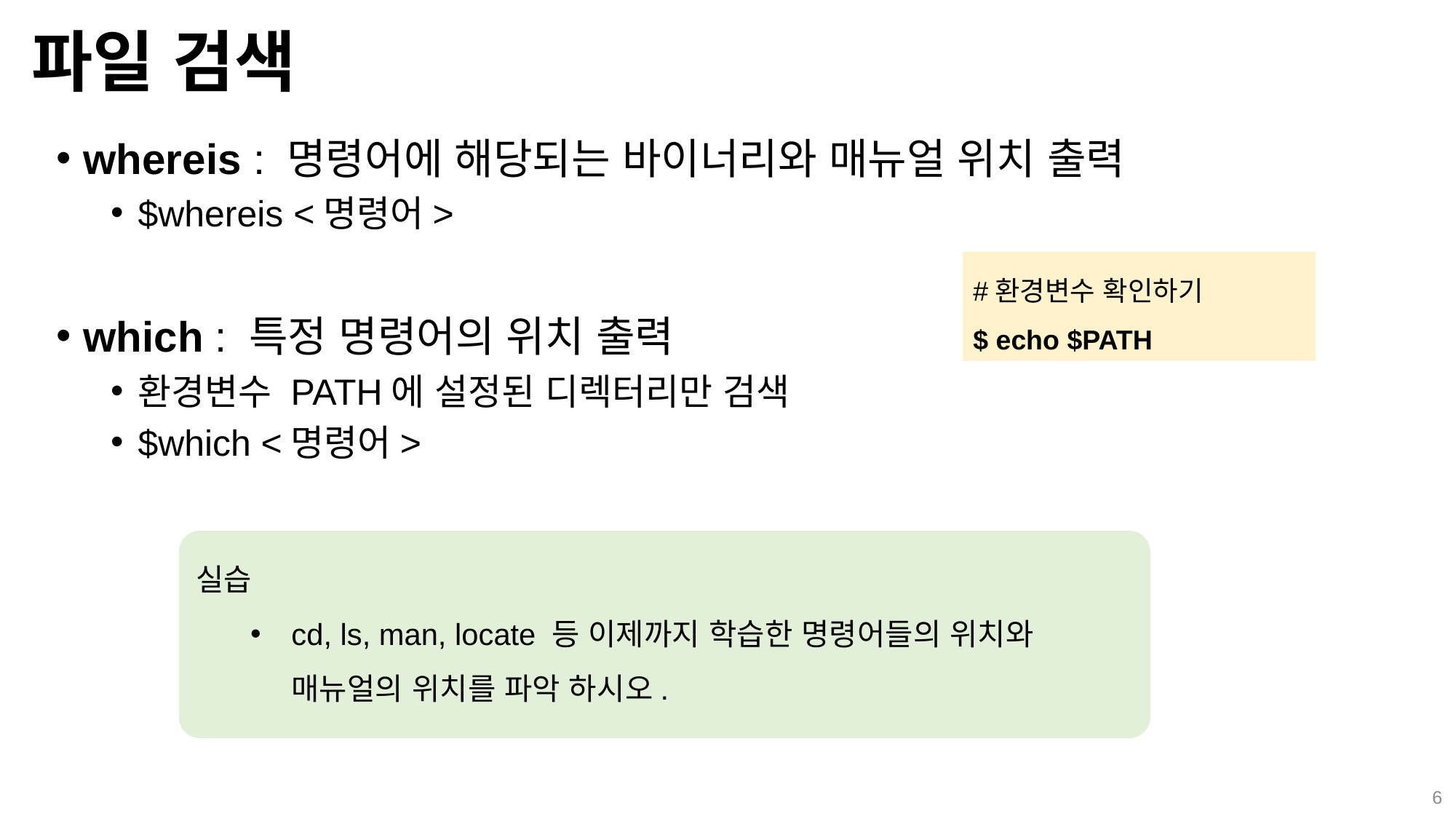

# 파일 검색
whereis : 명령어에 해당되는 바이너리와 매뉴얼 위치 출력
$whereis <명령어>

which : 특정 명령어의 위치 출력
환경변수 PATH에 설정된 디렉터리만 검색
$which <명령어>

#환경변수 확인하기
$ echo $PATH
실습
cd, ls, man, locate 등 이제까지 학습한 명령어들의 위치와 매뉴얼의 위치를 파악 하시오.
6